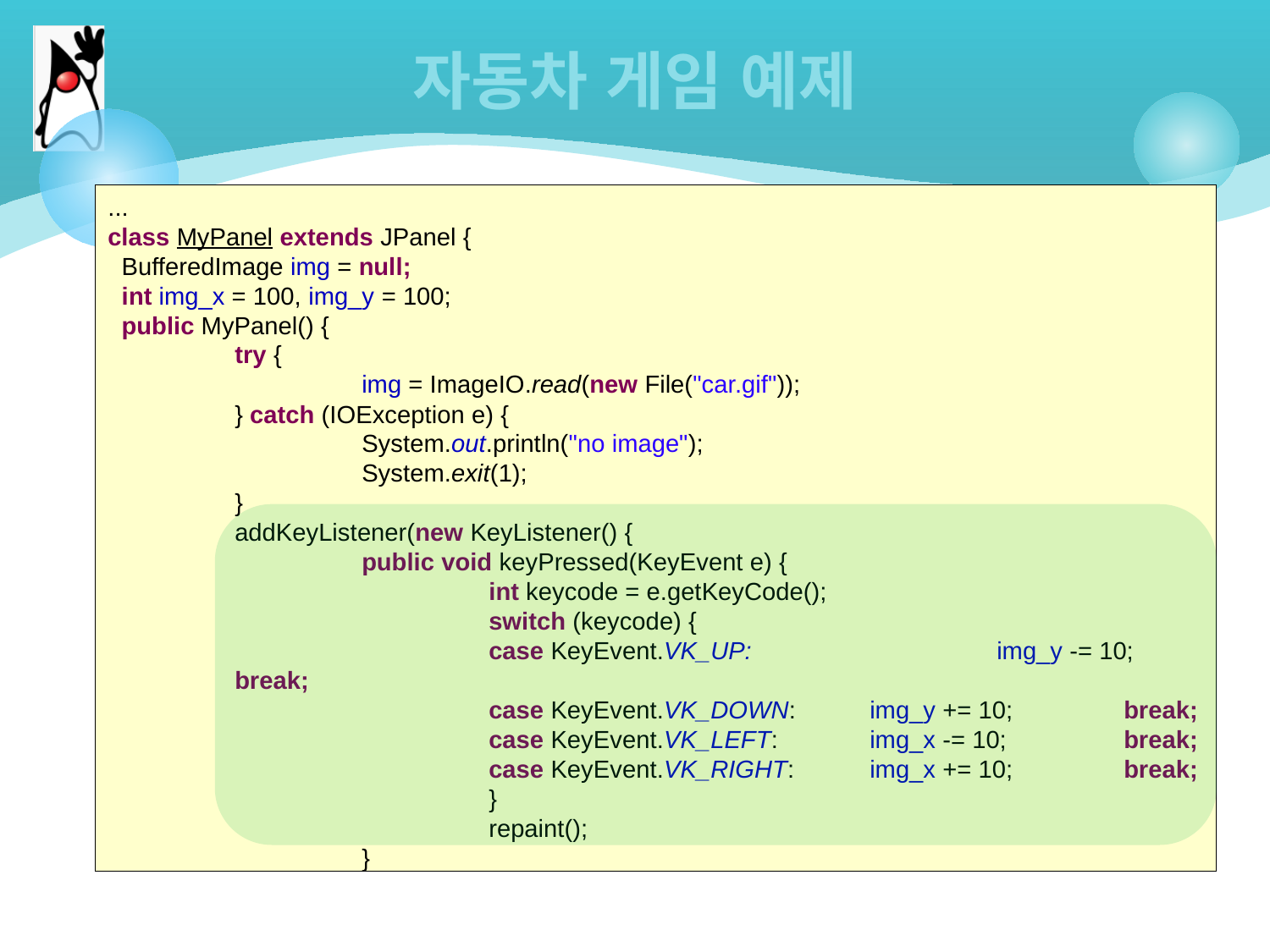

# 자동차 게임 예제
...
class MyPanel extends JPanel {
  BufferedImage img = null;
  int img_x = 100, img_y = 100;
  public MyPanel() {
	try {
		img = ImageIO.read(new File("car.gif"));
	} catch (IOException e) {							System.out.println("no image");
		System.exit(1);
	}
	addKeyListener(new KeyListener() {
		public void keyPressed(KeyEvent e) {
			int keycode = e.getKeyCode();
			switch (keycode) {
			case KeyEvent.VK_UP:		img_y -= 10;	break;
			case KeyEvent.VK_DOWN:	img_y += 10;	break;
			case KeyEvent.VK_LEFT:	img_x -= 10;	break;
			case KeyEvent.VK_RIGHT:	img_x += 10;	break;
			}
			repaint();
		}